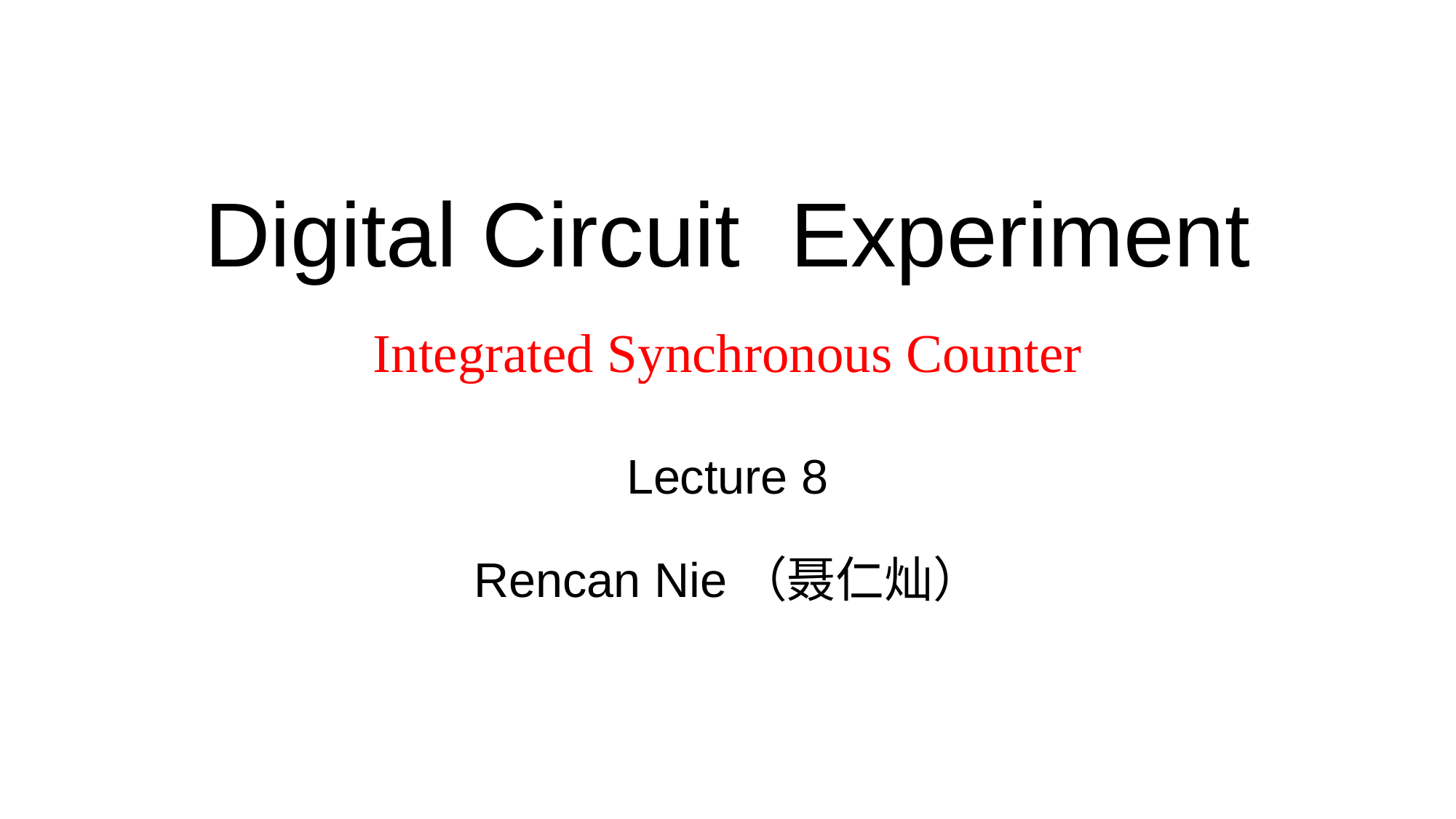

# Digital Circuit  Experiment Integrated Synchronous Counter
Lecture 8
Rencan Nie（聂仁灿）